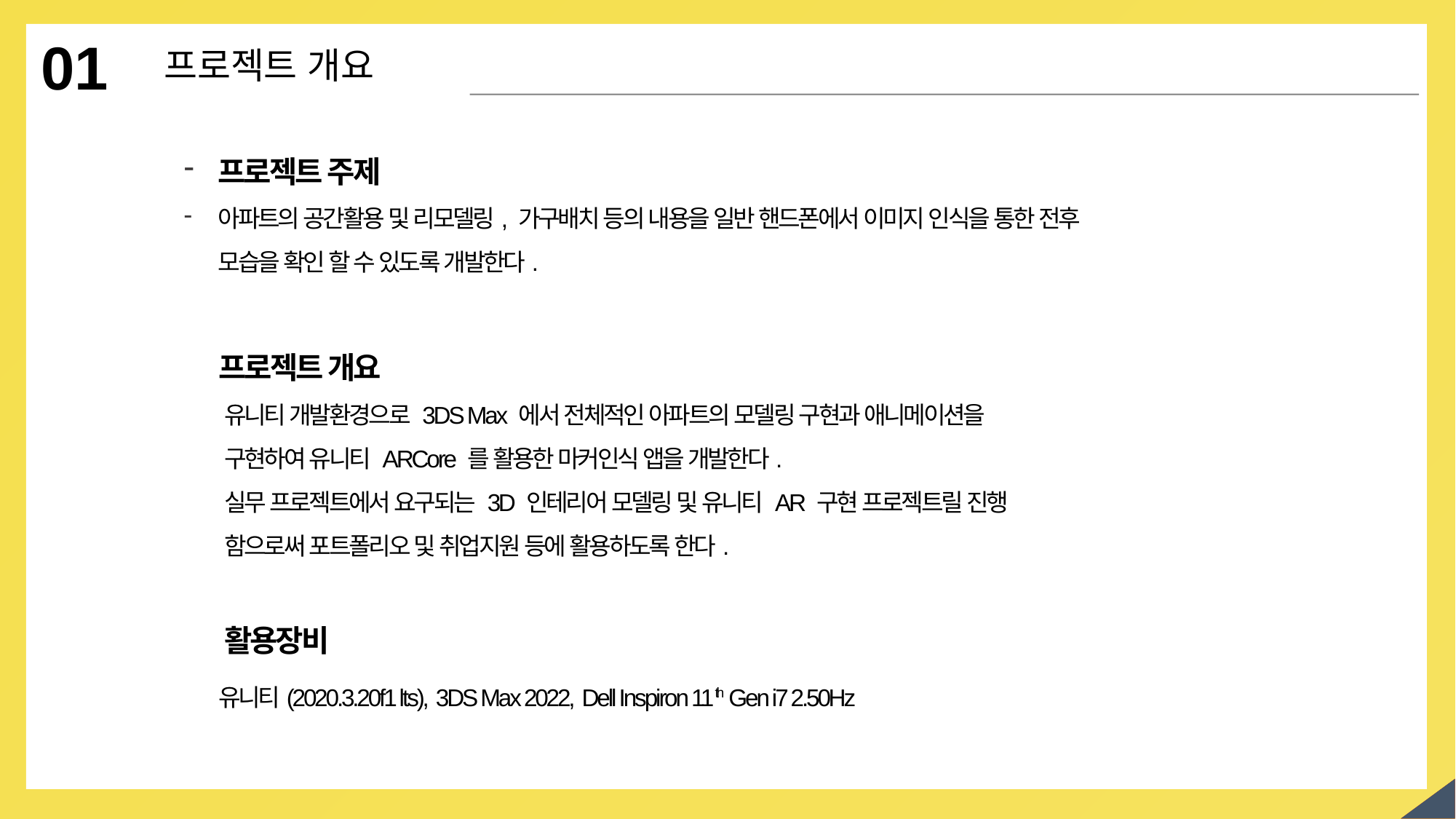

01

프로젝트 개요

프로젝트 주제
아파트의 공간활용 및 리모델링, 가구배치 등의 내용을 일반 핸드폰에서 이미지 인식을 통한 전후 모습을 확인 할 수 있도록 개발한다.

    프로젝트 개요
      유니티 개발환경으로 3DS Max 에서 전체적인 아파트의 모델링 구현과 애니메이션을
      구현하여 유니티 ARCore 를 활용한 마커인식 앱을 개발한다.
      실무 프로젝트에서 요구되는 3D 인테리어 모델링 및 유니티 AR 구현 프로젝트릴 진행
      함으로써 포트폴리오 및 취업지원 등에 활용하도록 한다.

      활용장비
    유니티(2020.3.20f1 lts),  3DS Max 2022,  Dell Inspiron 11th Gen i7 2.50Hz